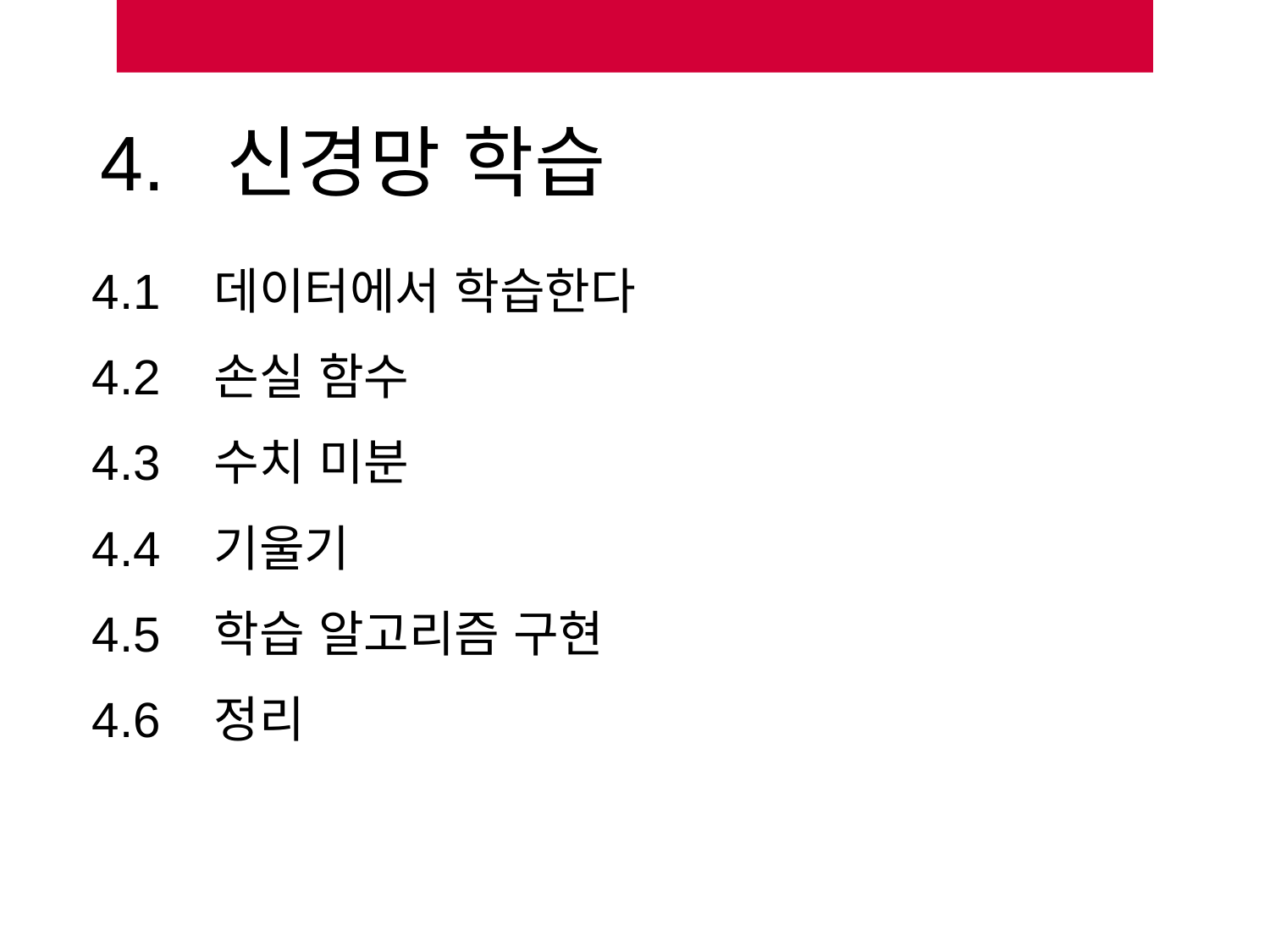

# 4.  신경망 학습
4.1   데이터에서 학습한다
4.2   손실 함수
4.3   수치 미분
4.4   기울기
4.5   학습 알고리즘 구현
4.6   정리